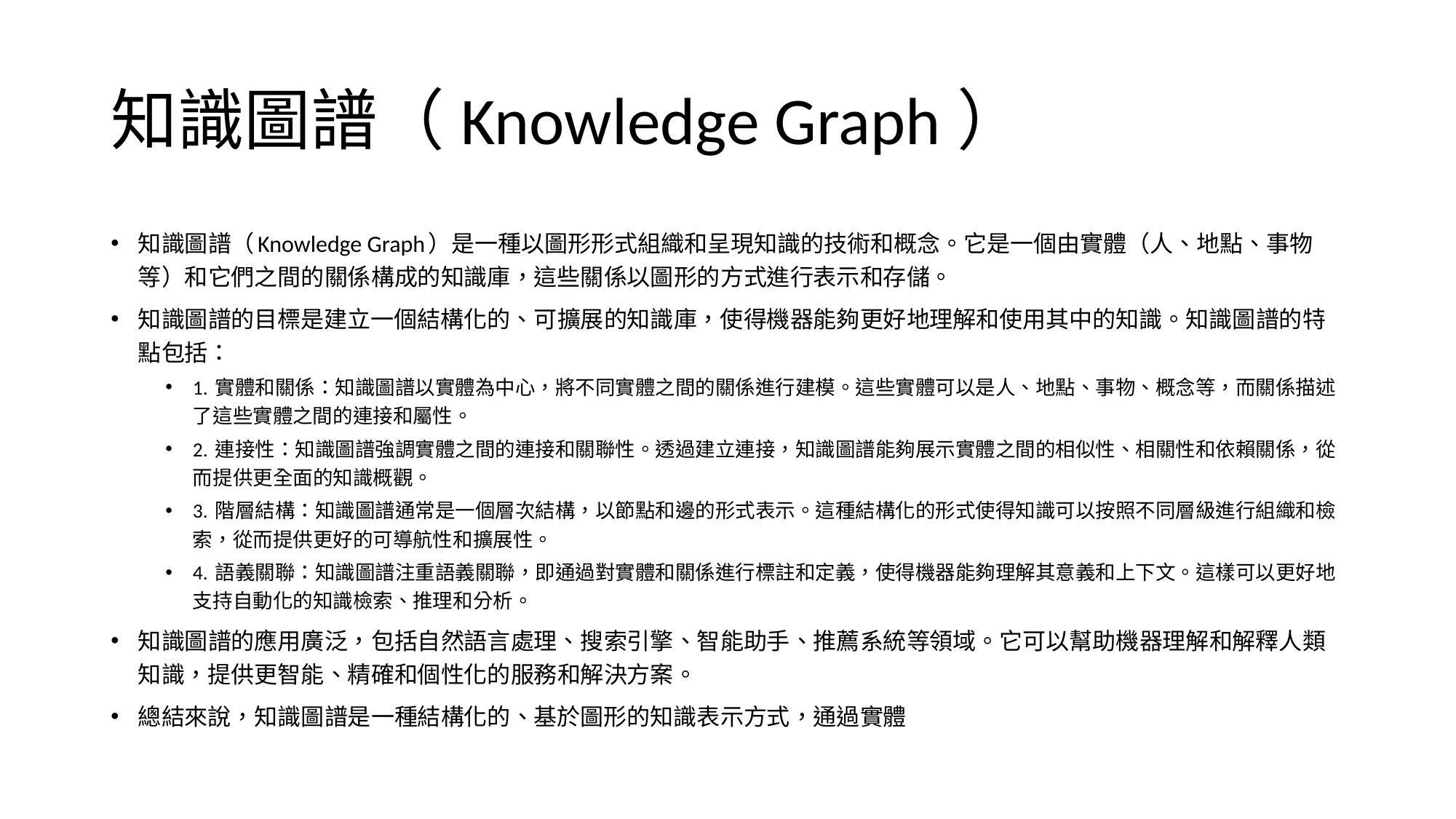

# 知識圖譜（Knowledge Graph）
知識圖譜（Knowledge Graph）是一種以圖形形式組織和呈現知識的技術和概念。它是一個由實體（人、地點、事物等）和它們之間的關係構成的知識庫，這些關係以圖形的方式進行表示和存儲。
知識圖譜的目標是建立一個結構化的、可擴展的知識庫，使得機器能夠更好地理解和使用其中的知識。知識圖譜的特點包括：
1. 實體和關係：知識圖譜以實體為中心，將不同實體之間的關係進行建模。這些實體可以是人、地點、事物、概念等，而關係描述了這些實體之間的連接和屬性。
2. 連接性：知識圖譜強調實體之間的連接和關聯性。透過建立連接，知識圖譜能夠展示實體之間的相似性、相關性和依賴關係，從而提供更全面的知識概觀。
3. 階層結構：知識圖譜通常是一個層次結構，以節點和邊的形式表示。這種結構化的形式使得知識可以按照不同層級進行組織和檢索，從而提供更好的可導航性和擴展性。
4. 語義關聯：知識圖譜注重語義關聯，即通過對實體和關係進行標註和定義，使得機器能夠理解其意義和上下文。這樣可以更好地支持自動化的知識檢索、推理和分析。
知識圖譜的應用廣泛，包括自然語言處理、搜索引擎、智能助手、推薦系統等領域。它可以幫助機器理解和解釋人類知識，提供更智能、精確和個性化的服務和解決方案。
總結來說，知識圖譜是一種結構化的、基於圖形的知識表示方式，通過實體